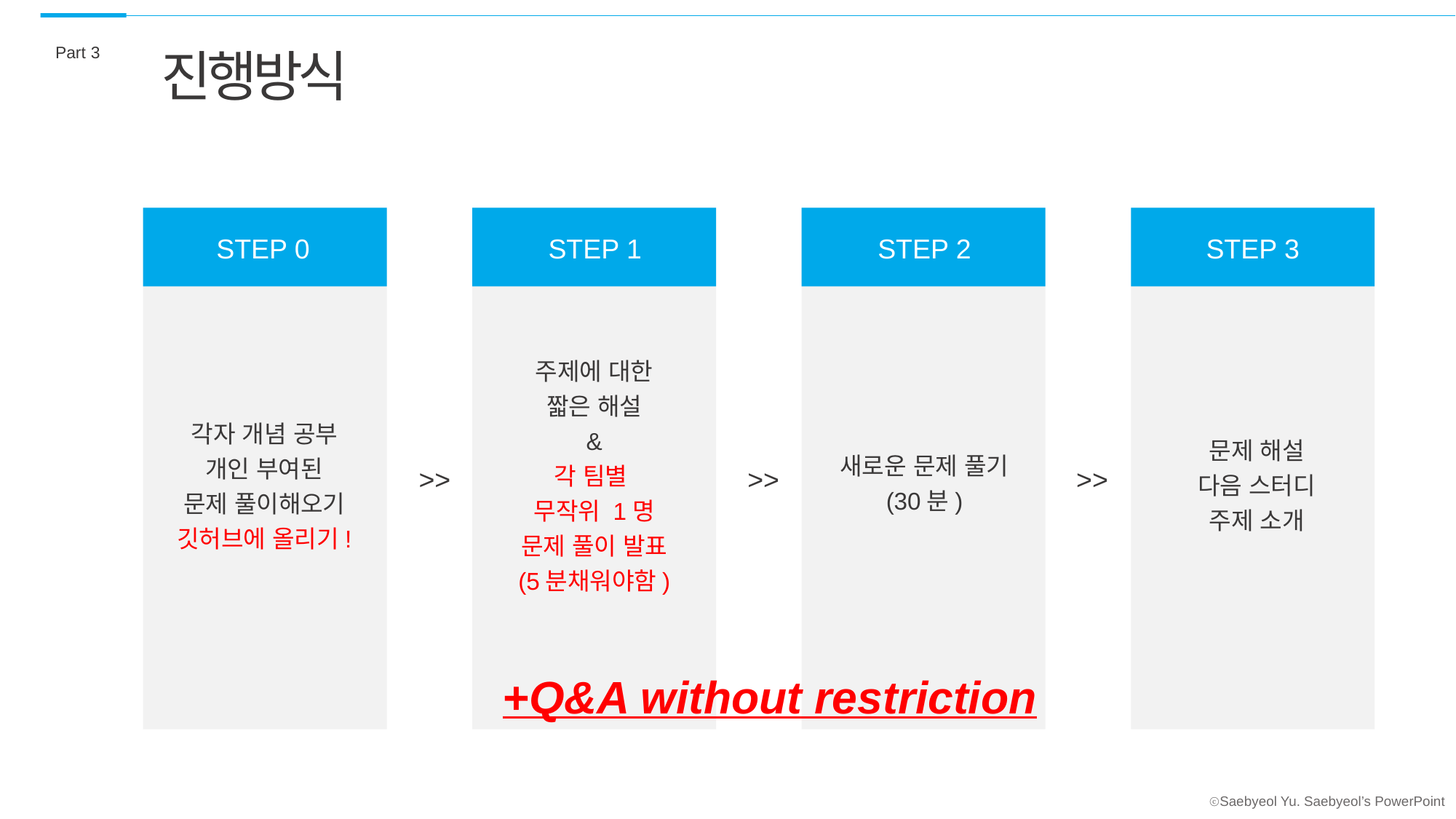

Part 3
진행방식

STEP 0
STEP 1
STEP 2
STEP 3
주제에 대한
짧은 해설
&
각 팀별
무작위 1명
문제 풀이 발표
(5분채워야함)

각자 개념 공부
개인 부여된
문제 풀이해오기
깃허브에 올리기!

문제 해설
다음 스터디
주제 소개
새로운 문제 풀기
(30분)

>>
>>
>>
+Q&A without restriction